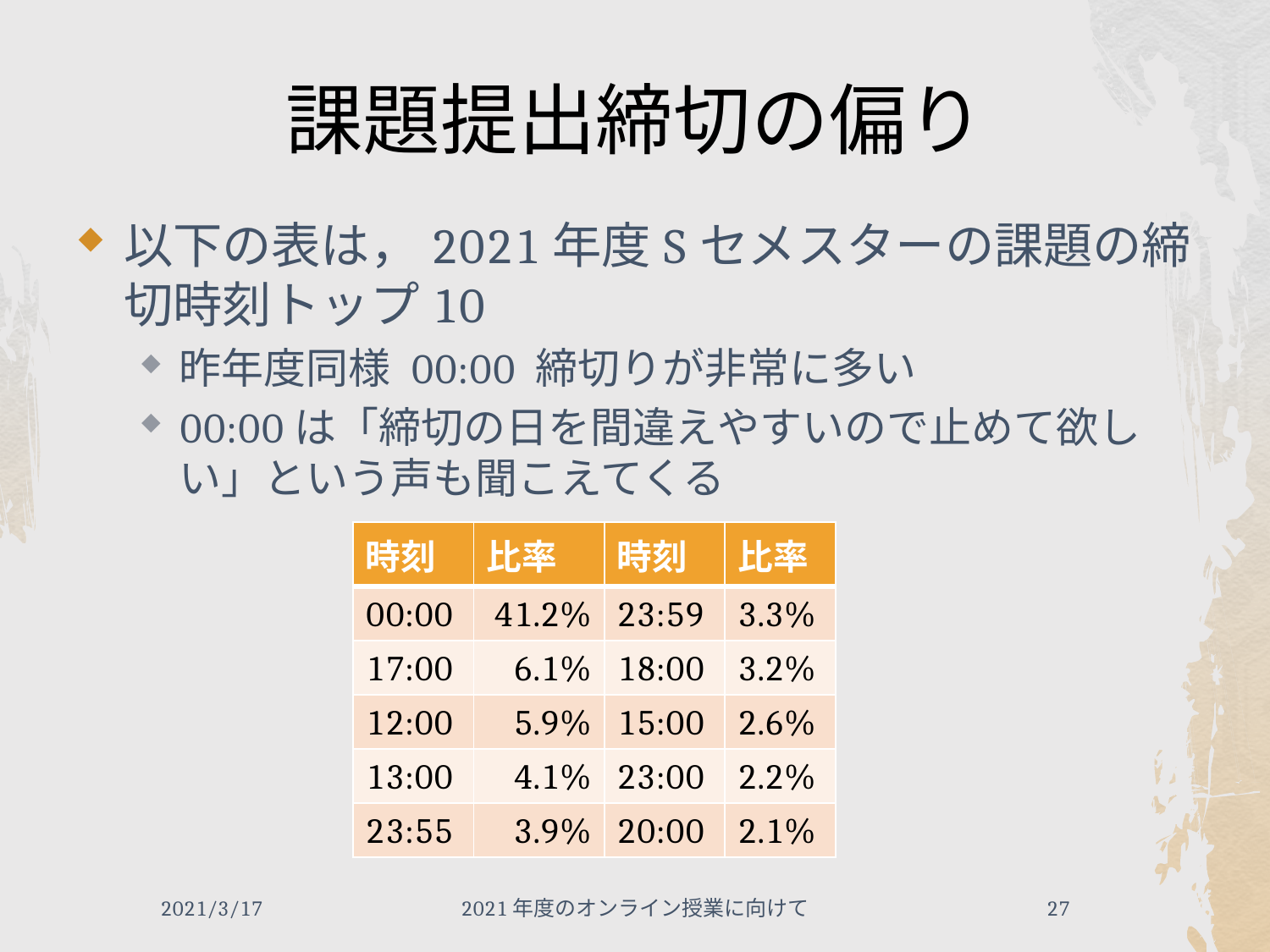

# 課題提出締切の偏り
以下の表は，2021年度Sセメスターの課題の締切時刻トップ10
昨年度同様 00:00 締切りが非常に多い
00:00は「締切の日を間違えやすいので止めて欲しい」という声も聞こえてくる
| 時刻 | 比率 | 時刻 | 比率 |
| --- | --- | --- | --- |
| 00:00 | 41.2% | 23:59 | 3.3% |
| 17:00 | 6.1% | 18:00 | 3.2% |
| 12:00 | 5.9% | 15:00 | 2.6% |
| 13:00 | 4.1% | 23:00 | 2.2% |
| 23:55 | 3.9% | 20:00 | 2.1% |
2021/3/17
2021年度のオンライン授業に向けて
27